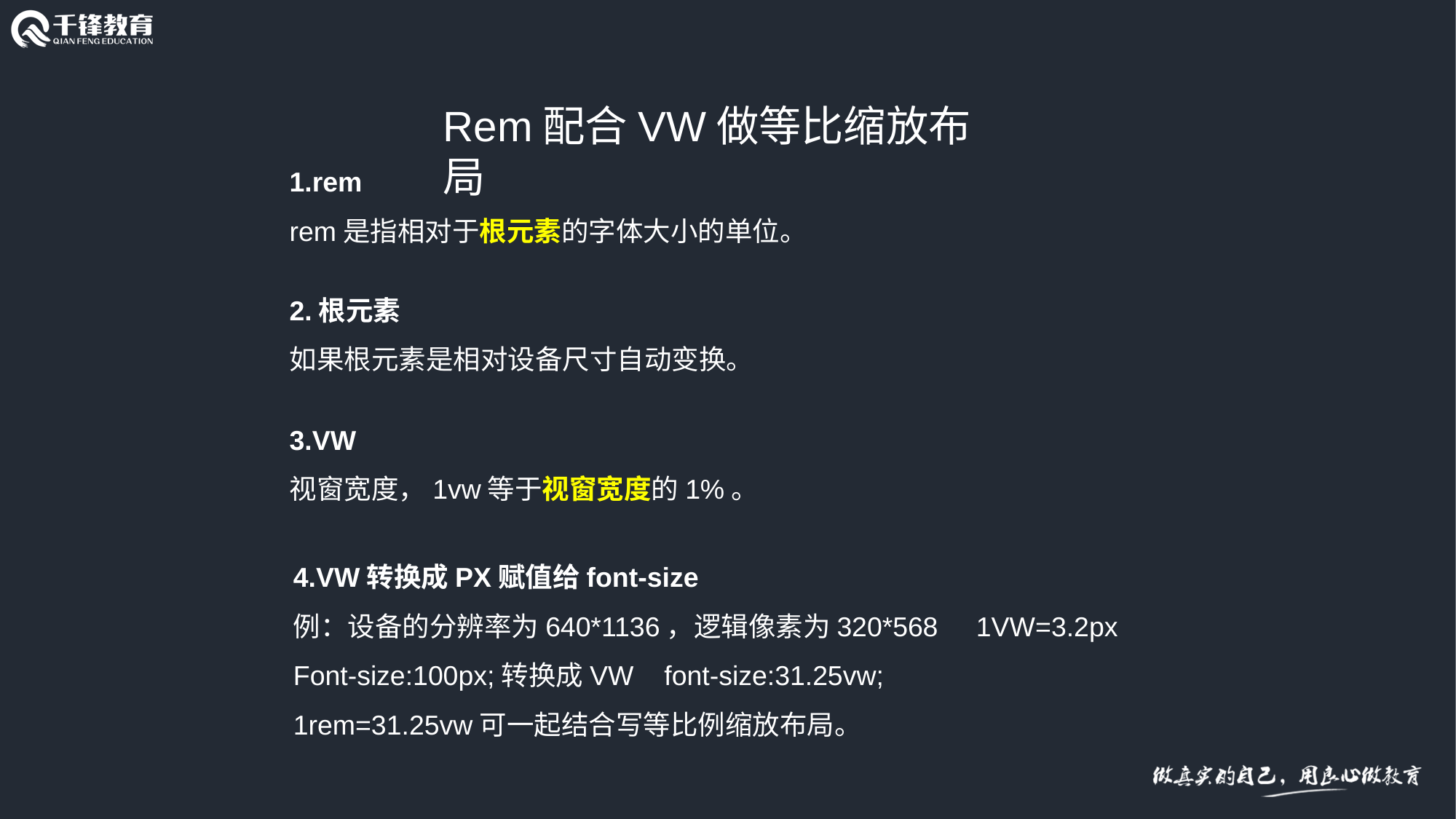

Rem配合VW做等比缩放布局
1.rem
rem是指相对于根元素的字体大小的单位。
2.根元素
如果根元素是相对设备尺寸自动变换。
3.VW
视窗宽度，1vw等于视窗宽度的1%。
4.VW转换成PX赋值给font-size
例：设备的分辨率为640*1136，逻辑像素为320*568     1VW=3.2px
Font-size:100px;转换成VW    font-size:31.25vw;
1rem=31.25vw可一起结合写等比例缩放布局。